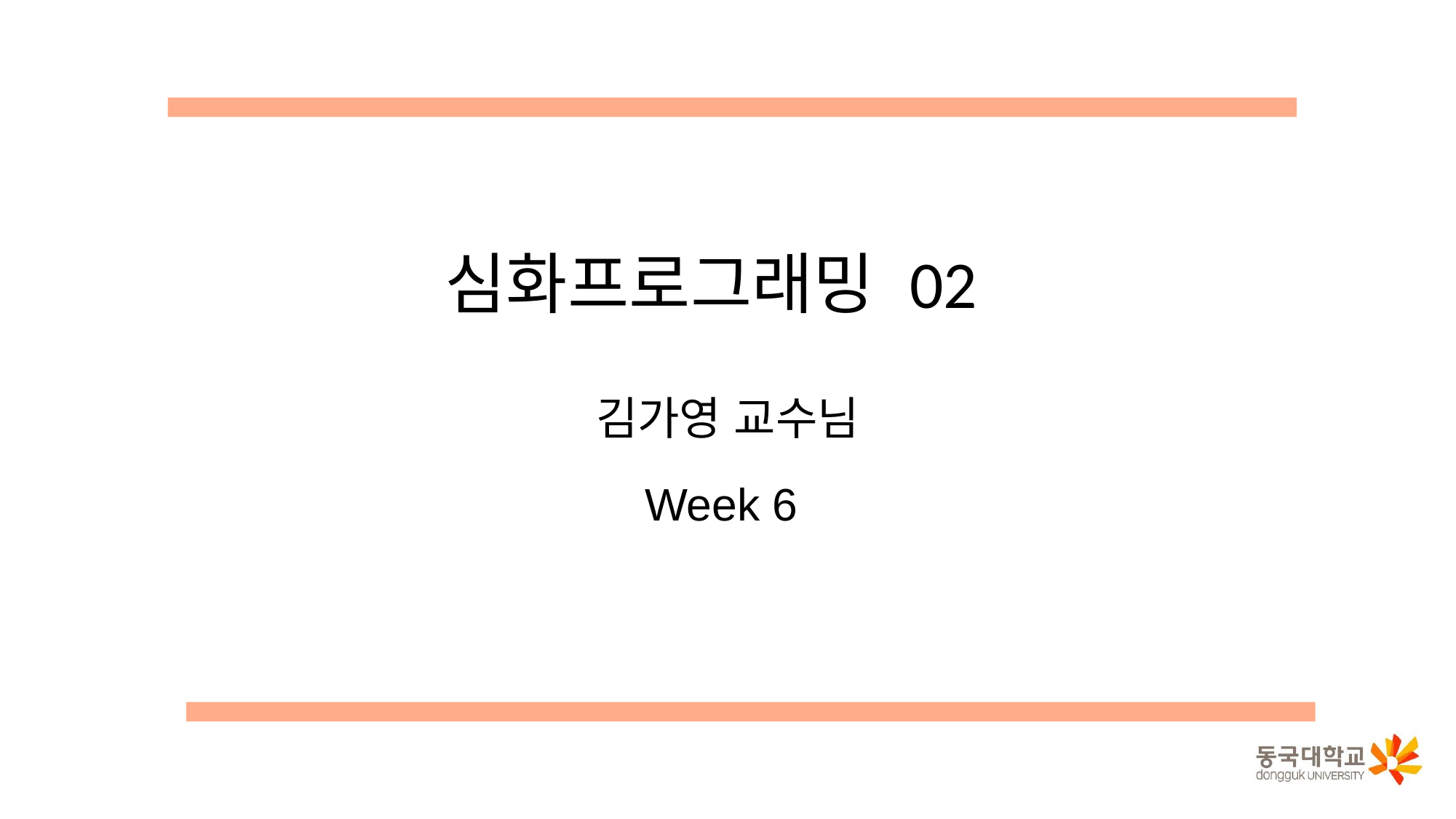

# 심화프로그래밍 02
김가영 교수님
Week 6